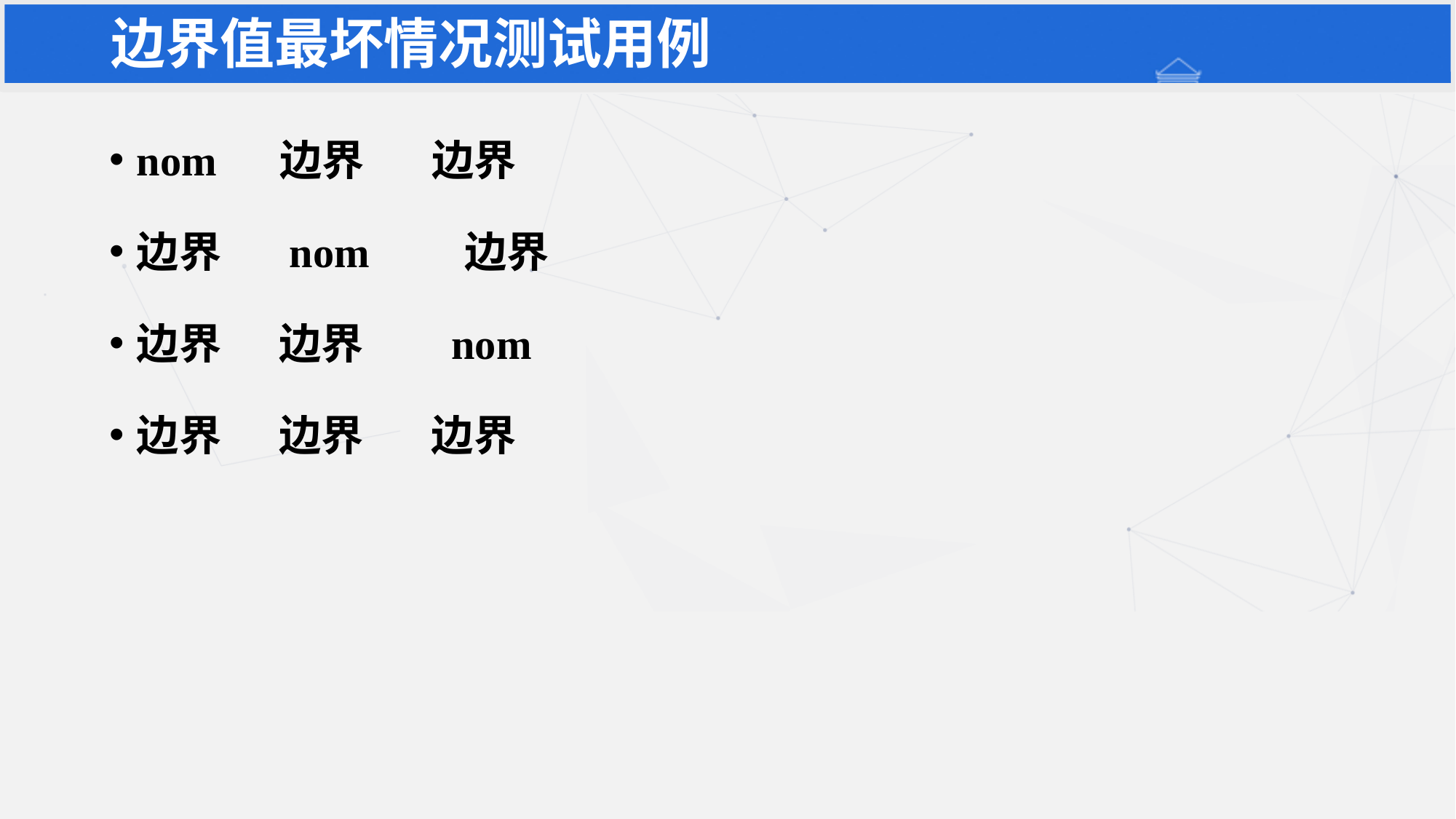

# 边界值最坏情况测试用例
nom     边界       边界
边界      nom        边界
边界      边界        nom
边界      边界       边界